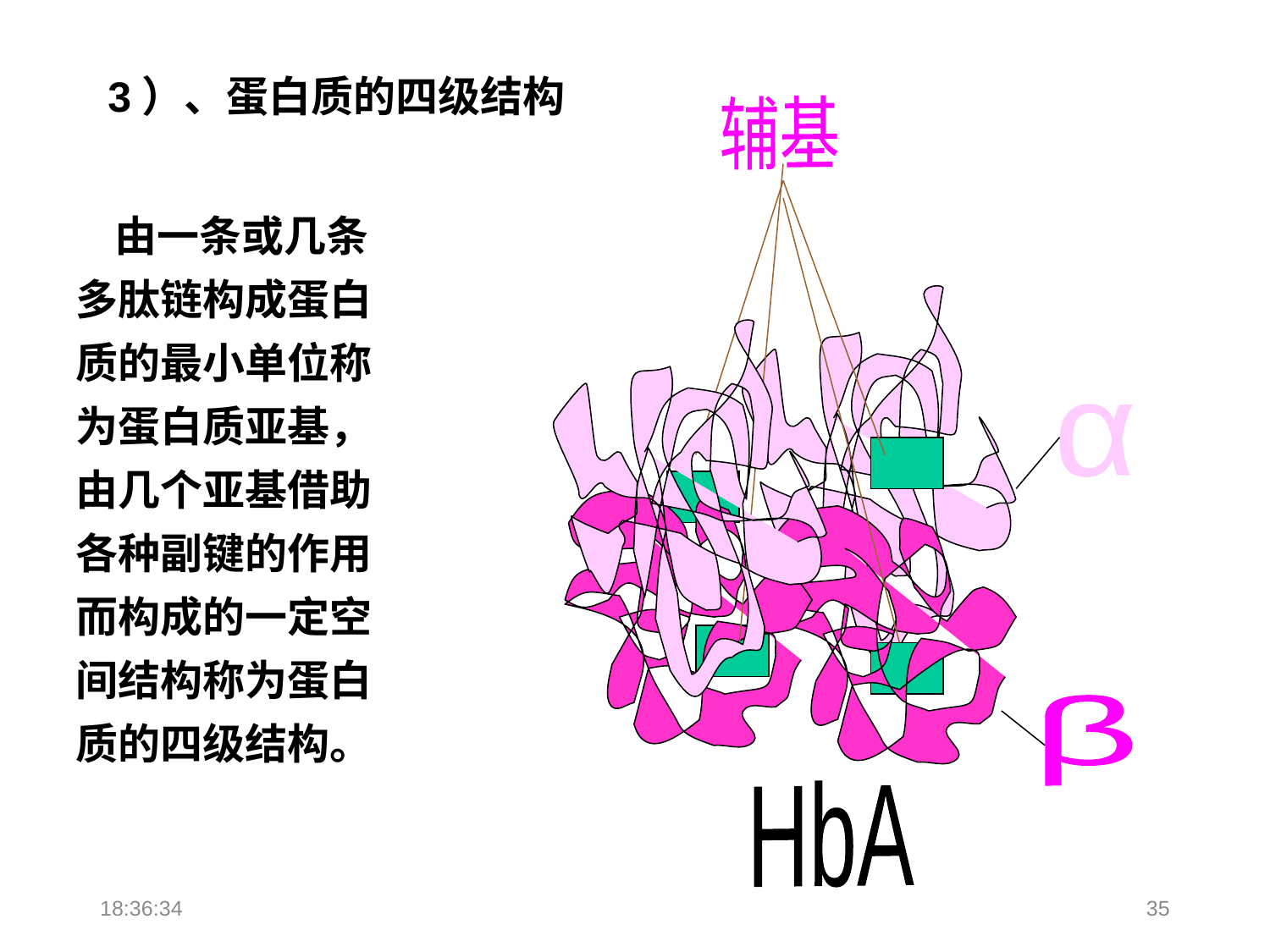

3）、蛋白质的四级结构
辅基

α

β

HbA
   由一条或几条多肽链构成蛋白质的最小单位称为蛋白质亚基，由几个亚基借助各种副键的作用而构成的一定空间结构称为蛋白质的四级结构。
18:36:34
35